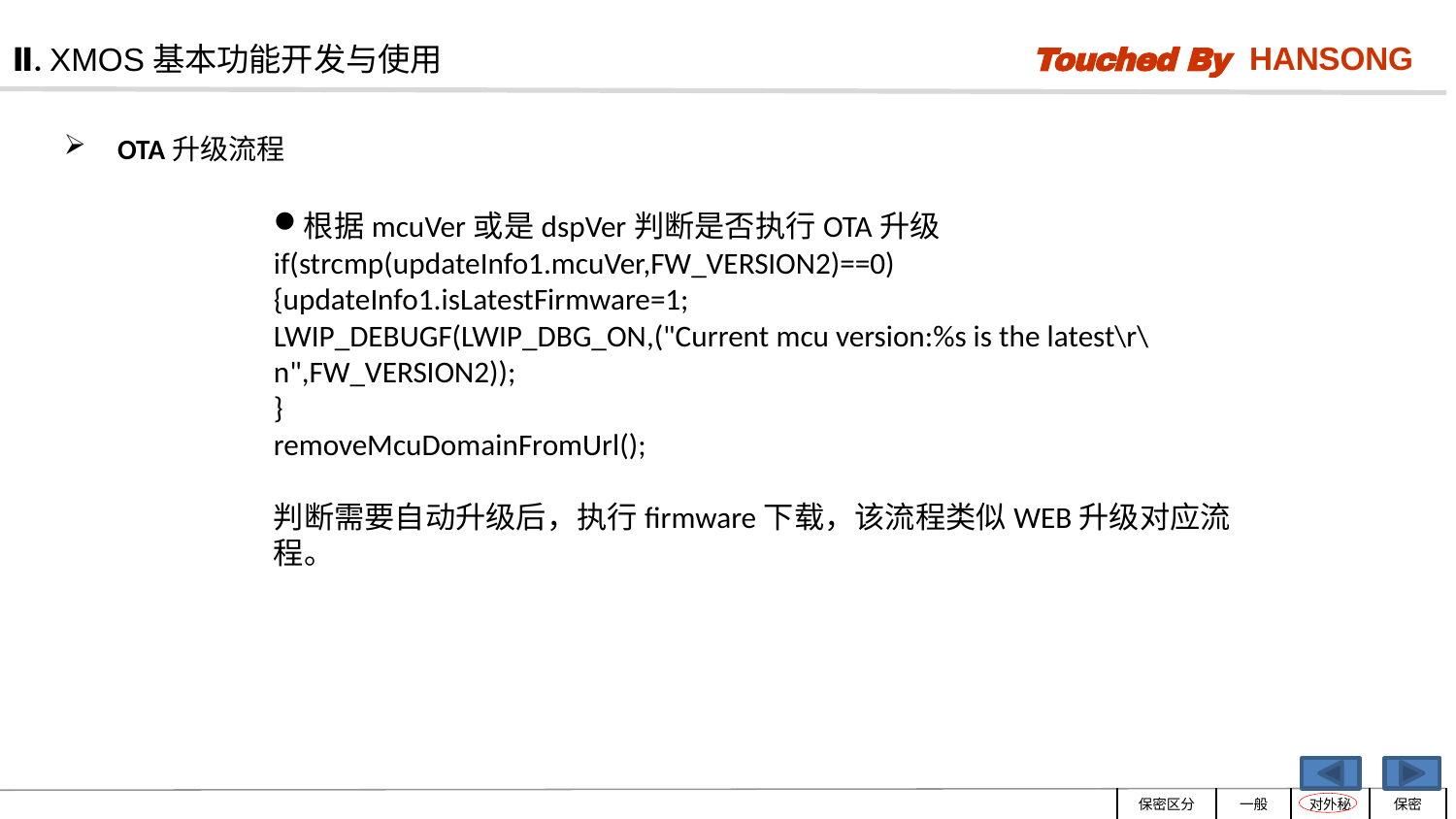

Ⅱ. XMOS基本功能开发与使用

 OTA升级流程
根据mcuVer或是dspVer判断是否执行OTA升级if(strcmp(updateInfo1.mcuVer,FW_VERSION2)==0)
{updateInfo1.isLatestFirmware=1;
LWIP_DEBUGF(LWIP_DBG_ON,("Current mcu version:%s is the latest\r\n",FW_VERSION2));
}
removeMcuDomainFromUrl();

判断需要自动升级后，执行firmware下载，该流程类似WEB升级对应流程。